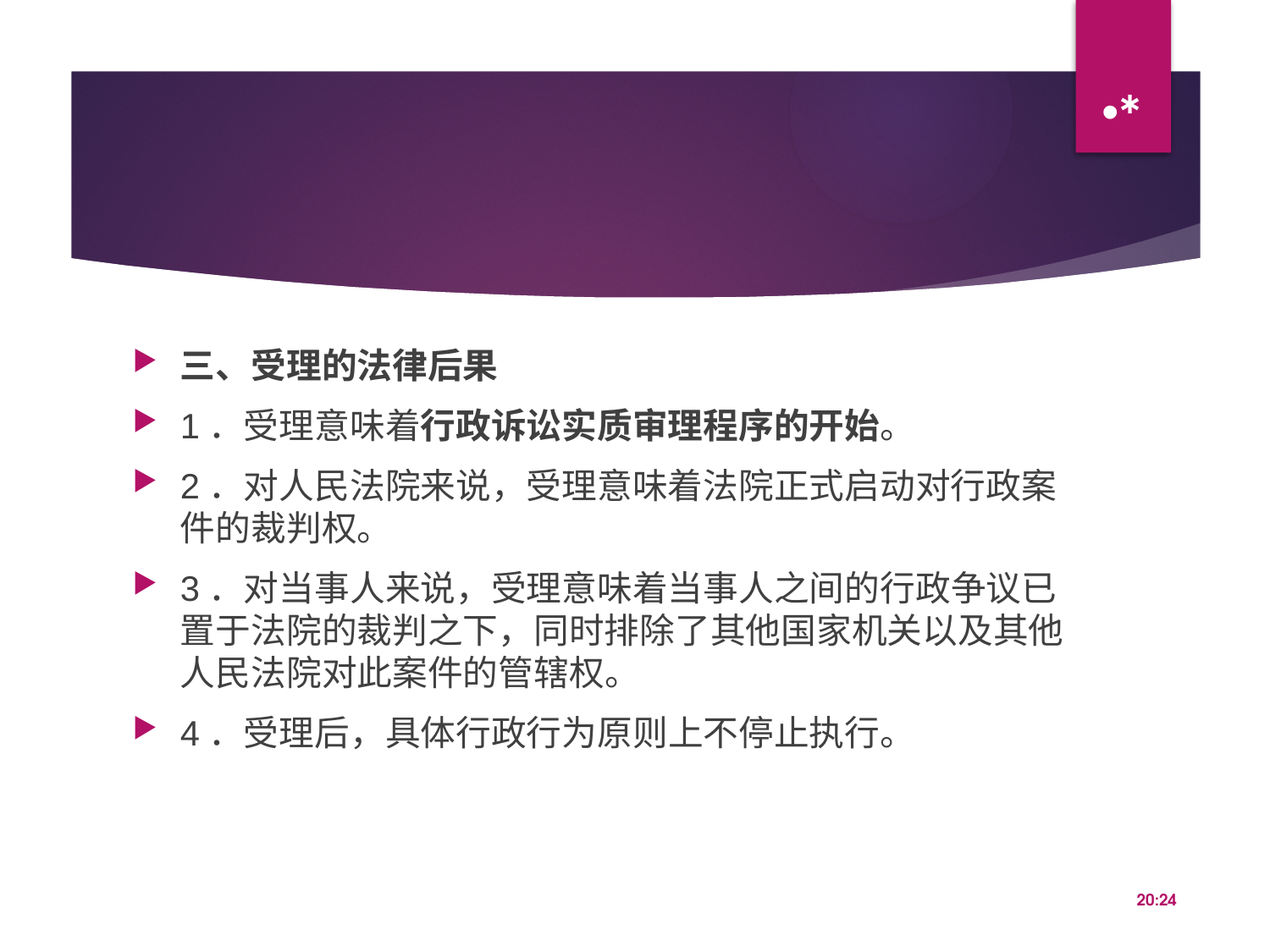

*
#
三、受理的法律后果
1．受理意味着行政诉讼实质审理程序的开始。
2．对人民法院来说，受理意味着法院正式启动对行政案件的裁判权。
3．对当事人来说，受理意味着当事人之间的行政争议已置于法院的裁判之下，同时排除了其他国家机关以及其他人民法院对此案件的管辖权。
4．受理后，具体行政行为原则上不停止执行。

20:24